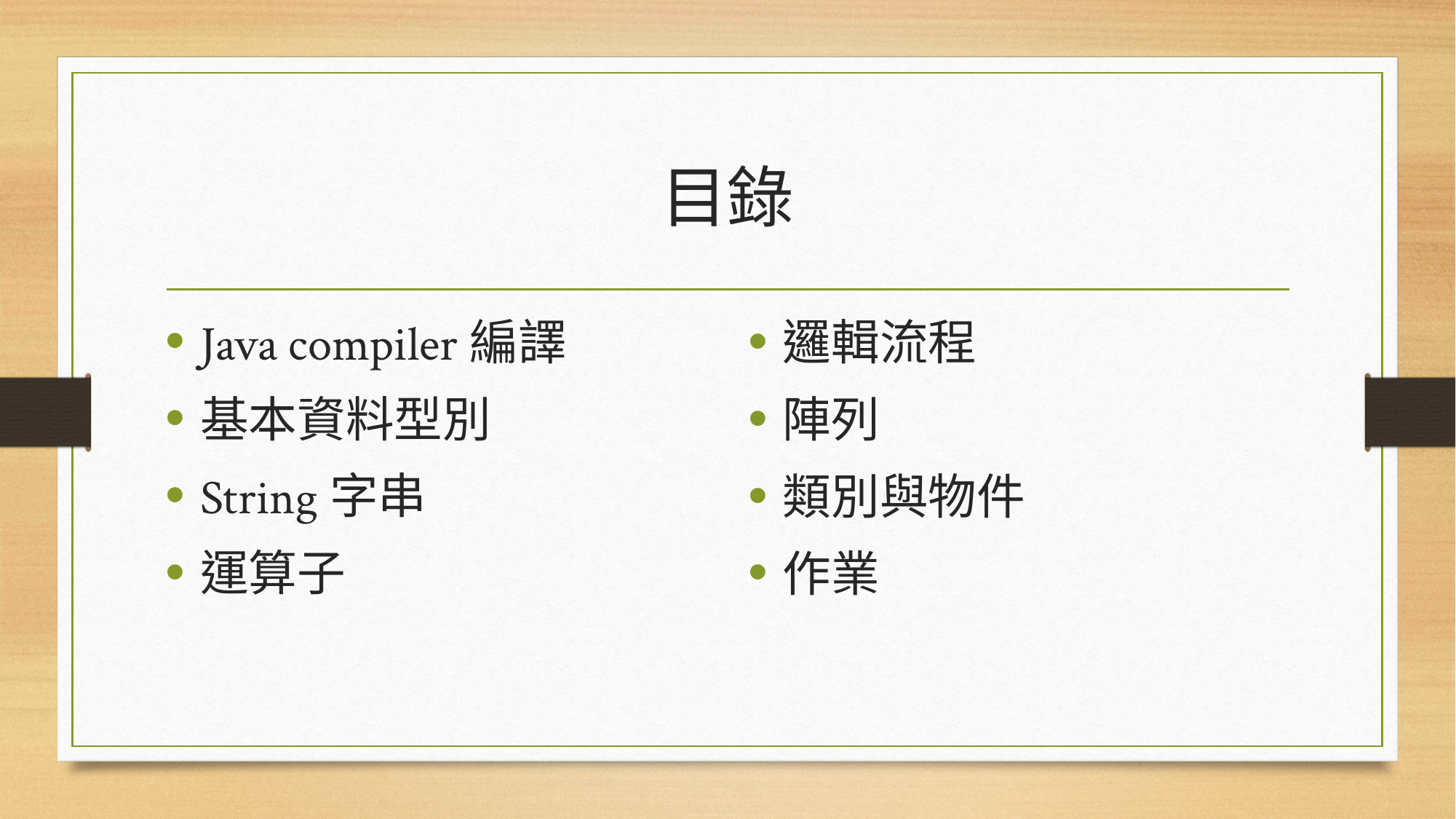

# 目錄
Java compiler編譯
基本資料型別
String字串
運算子
邏輯流程
陣列
類別與物件
作業